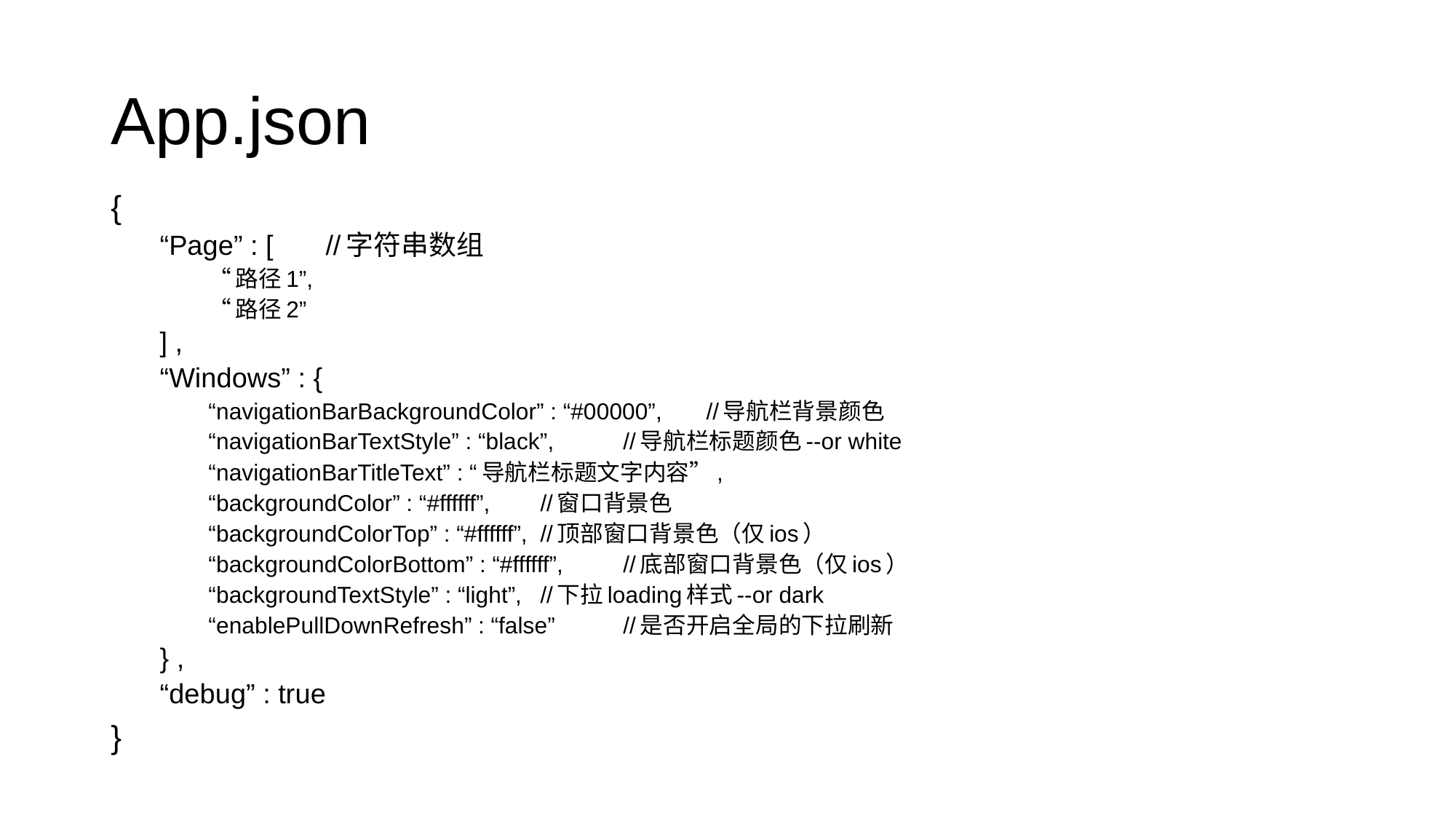

# App.json
{
“Page” : [						//字符串数组
“路径1”,
“路径2”
] ,
“Windows” : {
“navigationBarBackgroundColor” : “#00000”,		//导航栏背景颜色
“navigationBarTextStyle” : “black”,			//导航栏标题颜色--or white
“navigationBarTitleText” : “导航栏标题文字内容”,
“backgroundColor” : “#ffffff”,				//窗口背景色
“backgroundColorTop” : “#ffffff”,			//顶部窗口背景色（仅ios）
“backgroundColorBottom” : “#ffffff”,			//底部窗口背景色（仅ios）
“backgroundTextStyle” : “light”,			//下拉loading样式--or dark
“enablePullDownRefresh” : “false”			//是否开启全局的下拉刷新
} ,
“debug” : true
}